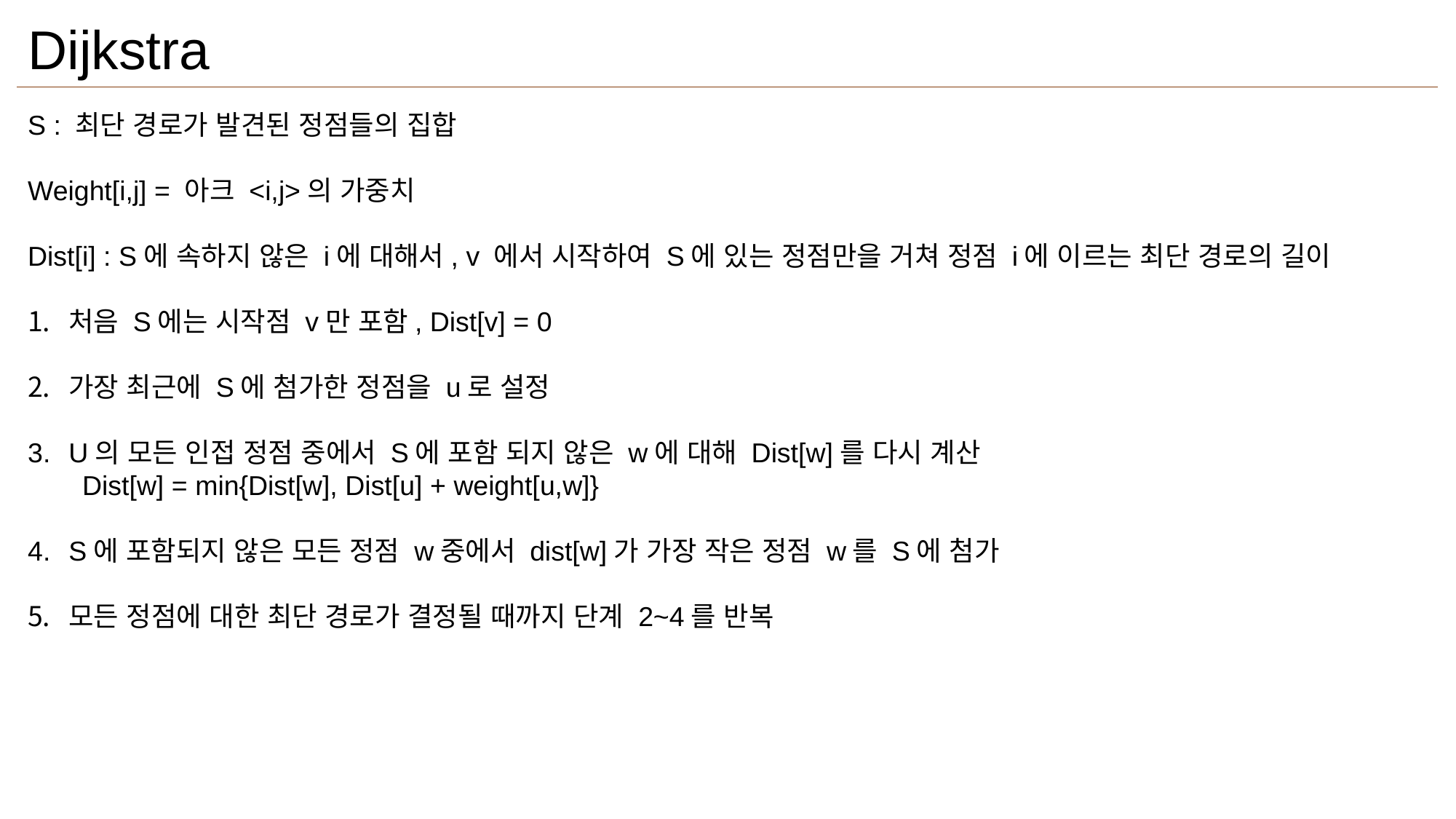

Dijkstra
S : 최단 경로가 발견된 정점들의 집합

Weight[i,j] = 아크 <i,j>의 가중치

Dist[i] : S에 속하지 않은 i에 대해서, v 에서 시작하여 S에 있는 정점만을 거쳐 정점 i에 이르는 최단 경로의 길이

처음 S에는 시작점 v만 포함, Dist[v] = 0

가장 최근에 S에 첨가한 정점을 u로 설정

U의 모든 인접 정점 중에서 S에 포함 되지 않은 w에 대해 Dist[w]를 다시 계산
Dist[w] = min{Dist[w], Dist[u] + weight[u,w]}

S에 포함되지 않은 모든 정점 w중에서 dist[w]가 가장 작은 정점 w를 S에 첨가

모든 정점에 대한 최단 경로가 결정될 때까지 단계 2~4를 반복